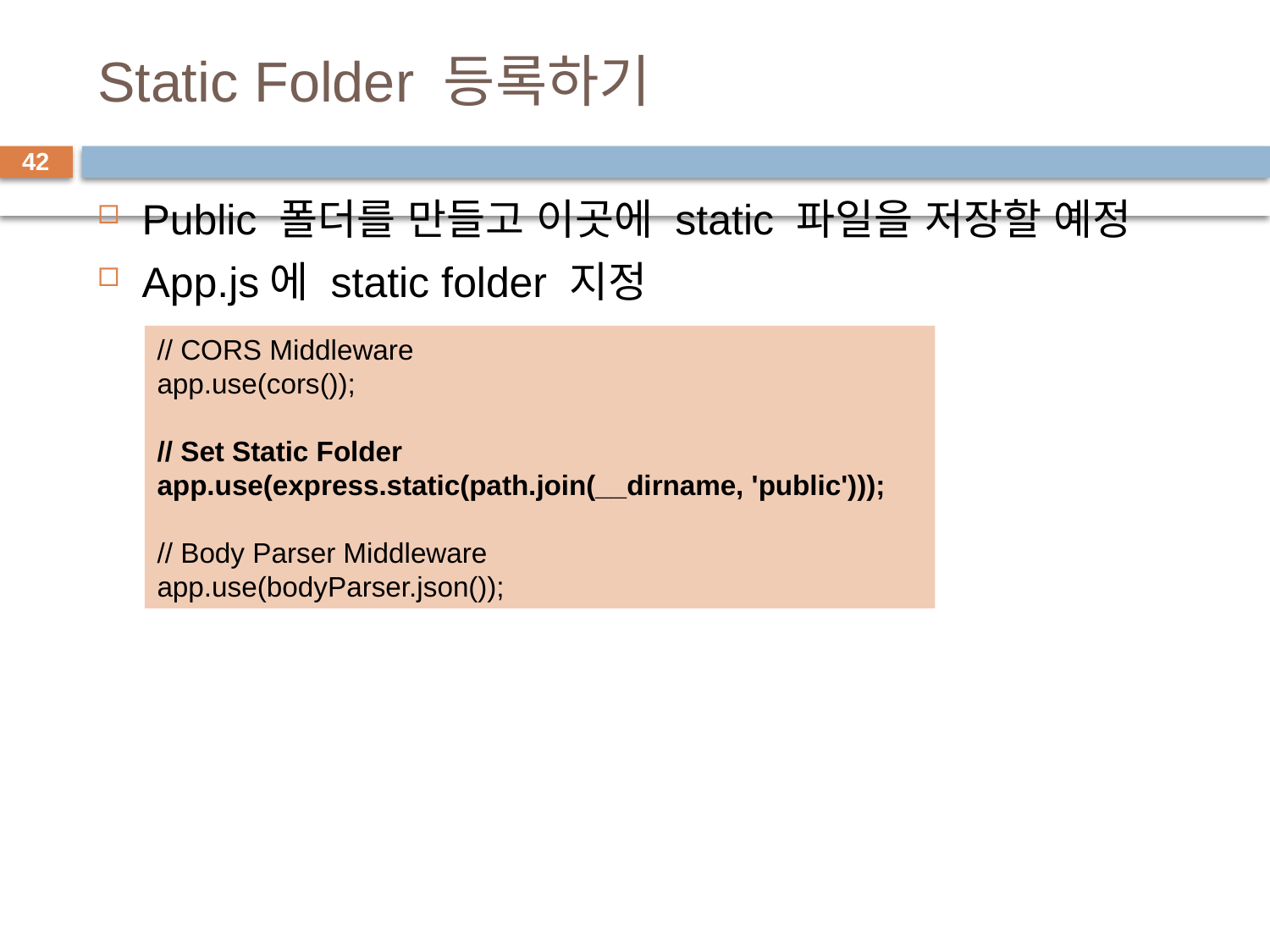

# Static Folder 등록하기
42
Public 폴더를 만들고 이곳에 static 파일을 저장할 예정
App.js에 static folder 지정
// CORS Middleware
app.use(cors());

// Set Static Folder
app.use(express.static(path.join(__dirname, 'public')));

// Body Parser Middleware
app.use(bodyParser.json());